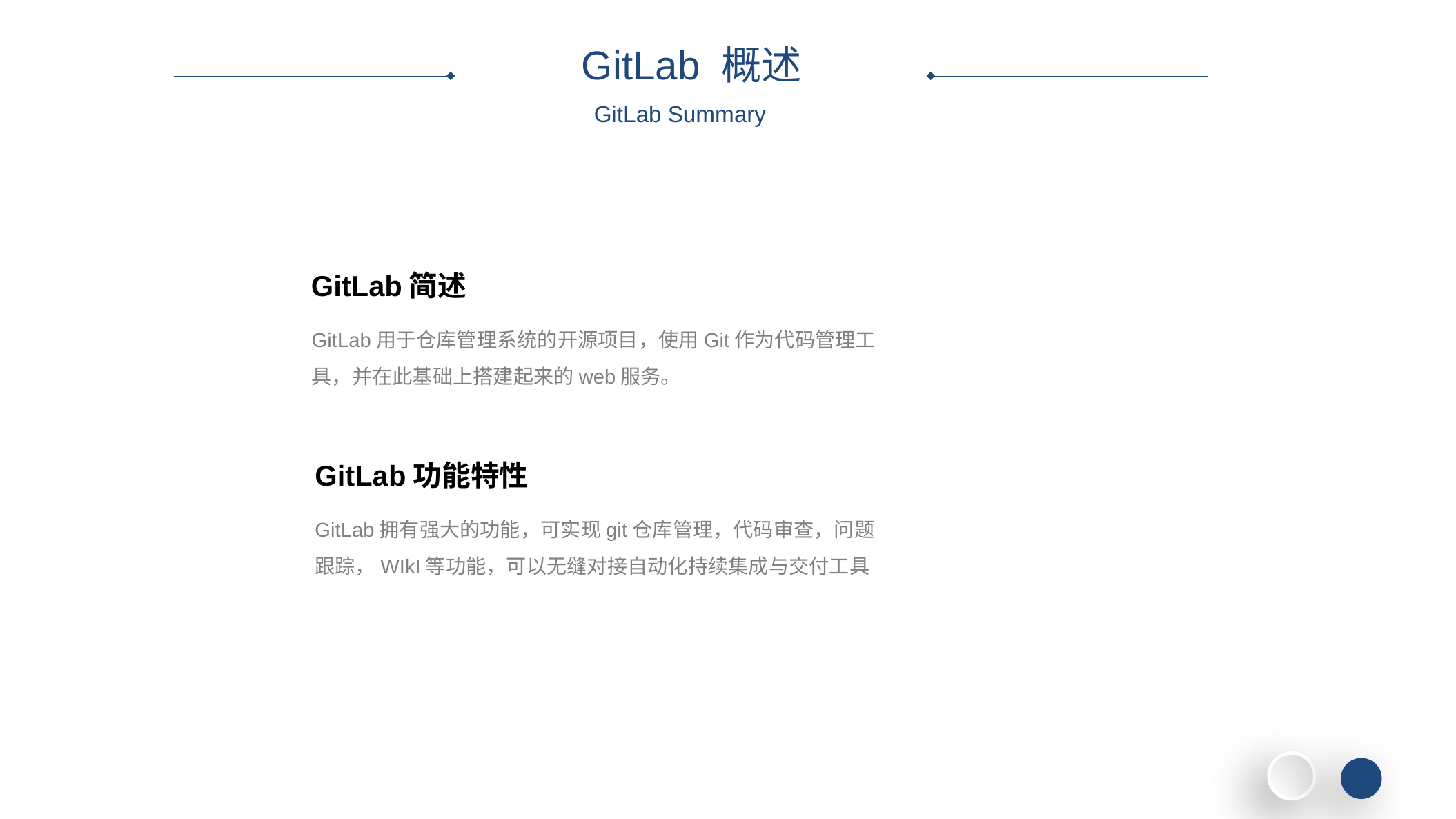

GitLab 概述
GitLab Summary
GitLab简述
GitLab用于仓库管理系统的开源项目，使用Git作为代码管理工具，并在此基础上搭建起来的web服务。
GitLab功能特性
GitLab拥有强大的功能，可实现git仓库管理，代码审查，问题跟踪，WIkI等功能，可以无缝对接自动化持续集成与交付工具